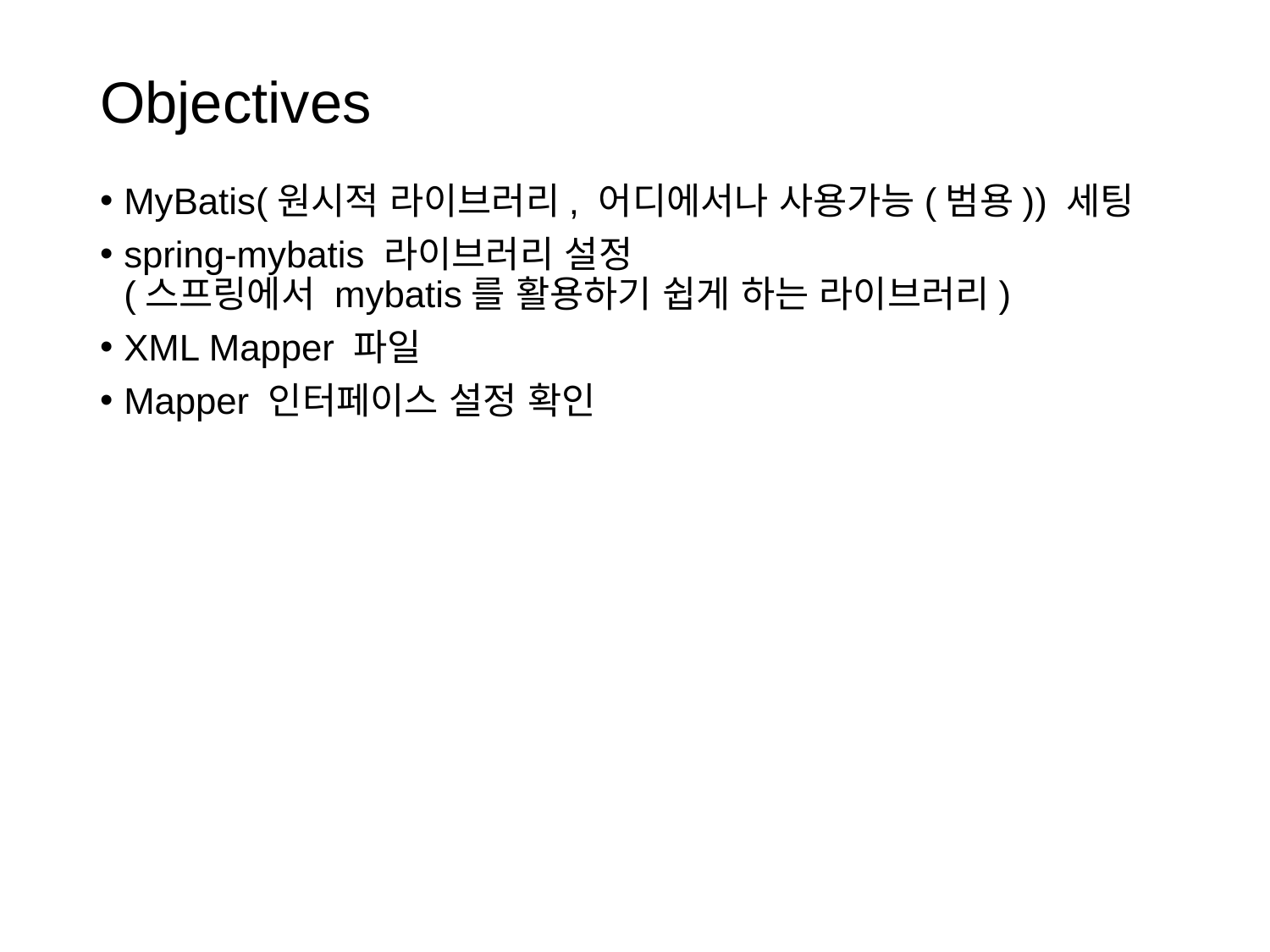

# Objectives
MyBatis(원시적 라이브러리, 어디에서나 사용가능(범용)) 세팅
spring-mybatis 라이브러리 설정
(스프링에서 mybatis를 활용하기 쉽게 하는 라이브러리)
XML Mapper 파일
Mapper 인터페이스 설정 확인